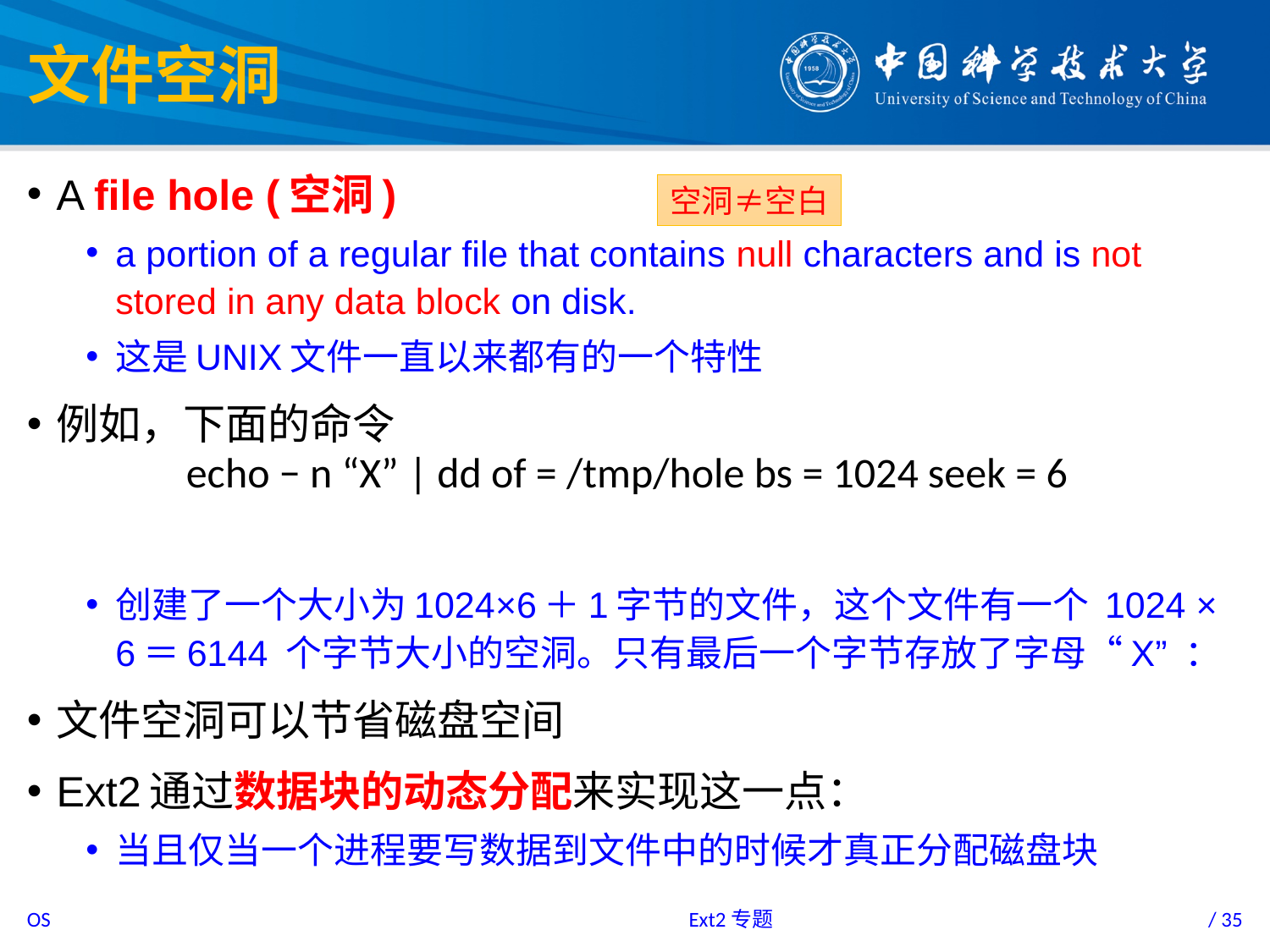

# 文件空洞
A file hole (空洞)
a portion of a regular file that contains null characters and is not stored in any data block on disk.
这是UNIX文件一直以来都有的一个特性
例如，下面的命令

创建了一个大小为1024×6＋1字节的文件，这个文件有一个 1024 × 6＝6144 个字节大小的空洞。只有最后一个字节存放了字母“X” ：
文件空洞可以节省磁盘空间
Ext2通过数据块的动态分配来实现这一点：
当且仅当一个进程要写数据到文件中的时候才真正分配磁盘块
空洞≠空白
echo − n “X” | dd of = /tmp/hole bs = 1024 seek = 6
Ext2专题